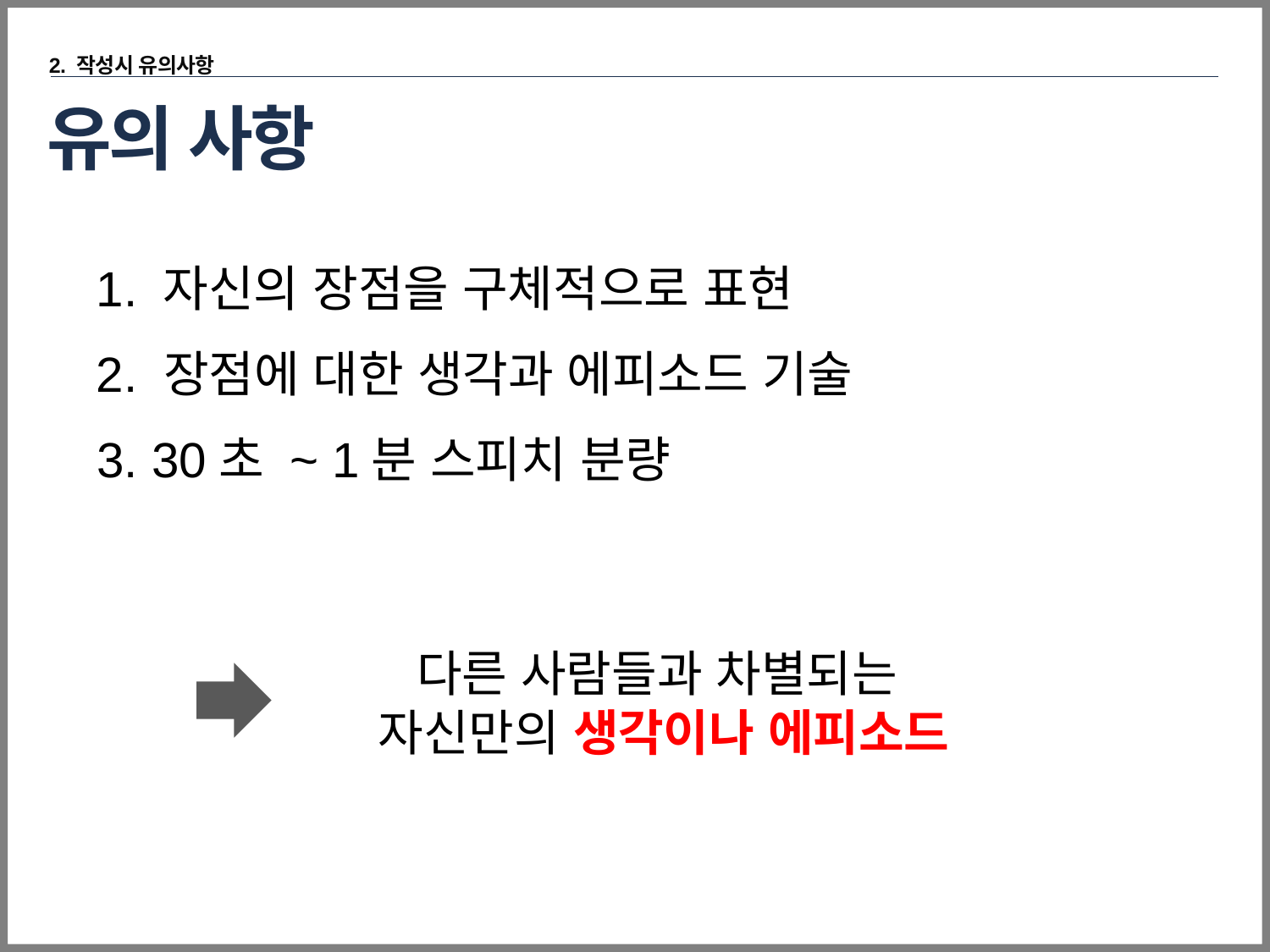

2. 작성시 유의사항
# 유의 사항
1. 자신의 장점을 구체적으로 표현
2. 장점에 대한 생각과 에피소드 기술
3. 30초 ~ 1분 스피치 분량
다른 사람들과 차별되는
자신만의 생각이나 에피소드